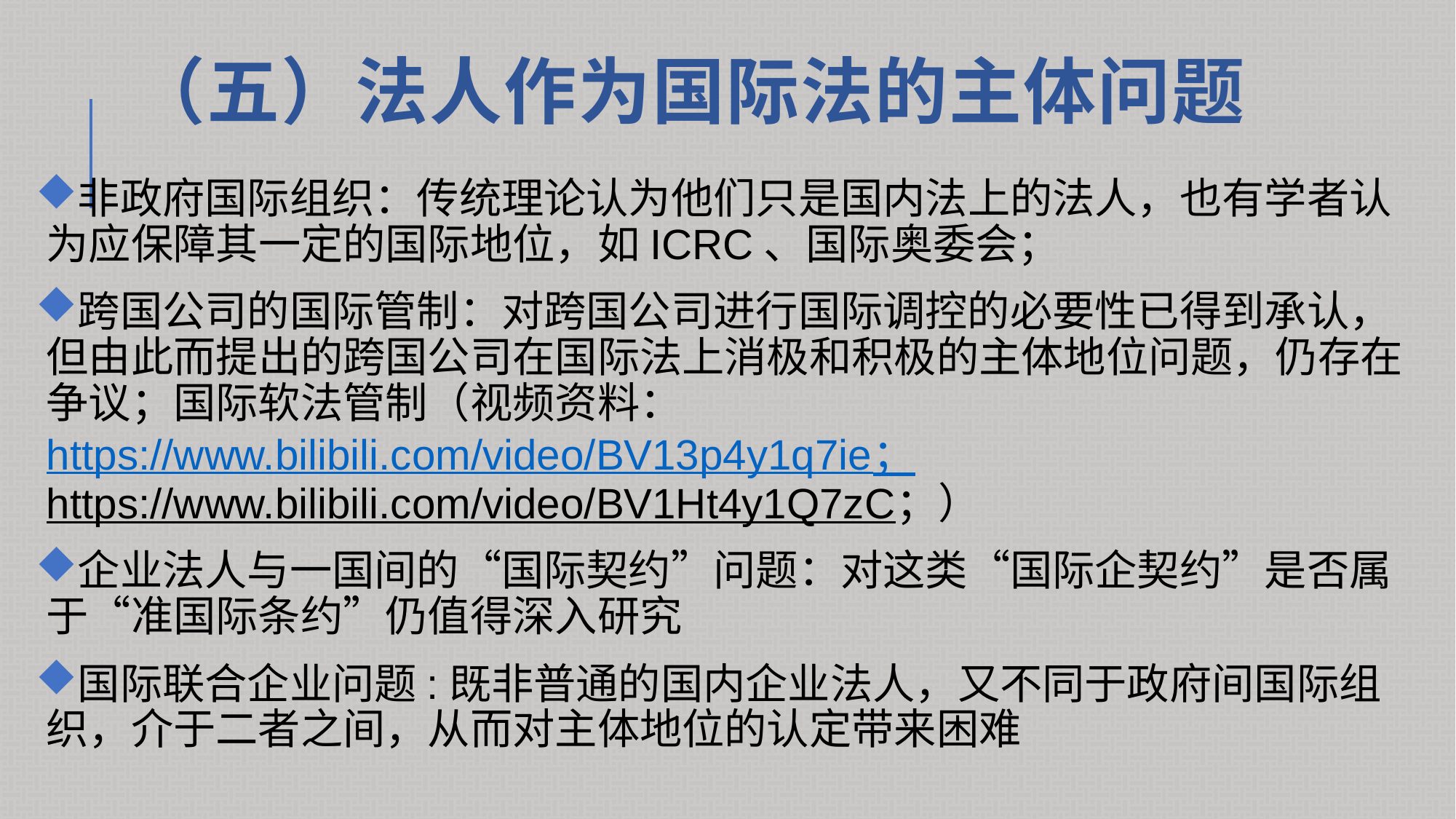

# （五）法人作为国际法的主体问题
非政府国际组织：传统理论认为他们只是国内法上的法人，也有学者认为应保障其一定的国际地位，如ICRC、国际奥委会；
跨国公司的国际管制：对跨国公司进行国际调控的必要性已得到承认，但由此而提出的跨国公司在国际法上消极和积极的主体地位问题，仍存在争议；国际软法管制（视频资料：https://www.bilibili.com/video/BV13p4y1q7ie；https://www.bilibili.com/video/BV1Ht4y1Q7zC；）
企业法人与一国间的“国际契约”问题：对这类“国际企契约”是否属于“准国际条约”仍值得深入研究
国际联合企业问题:既非普通的国内企业法人，又不同于政府间国际组织，介于二者之间，从而对主体地位的认定带来困难